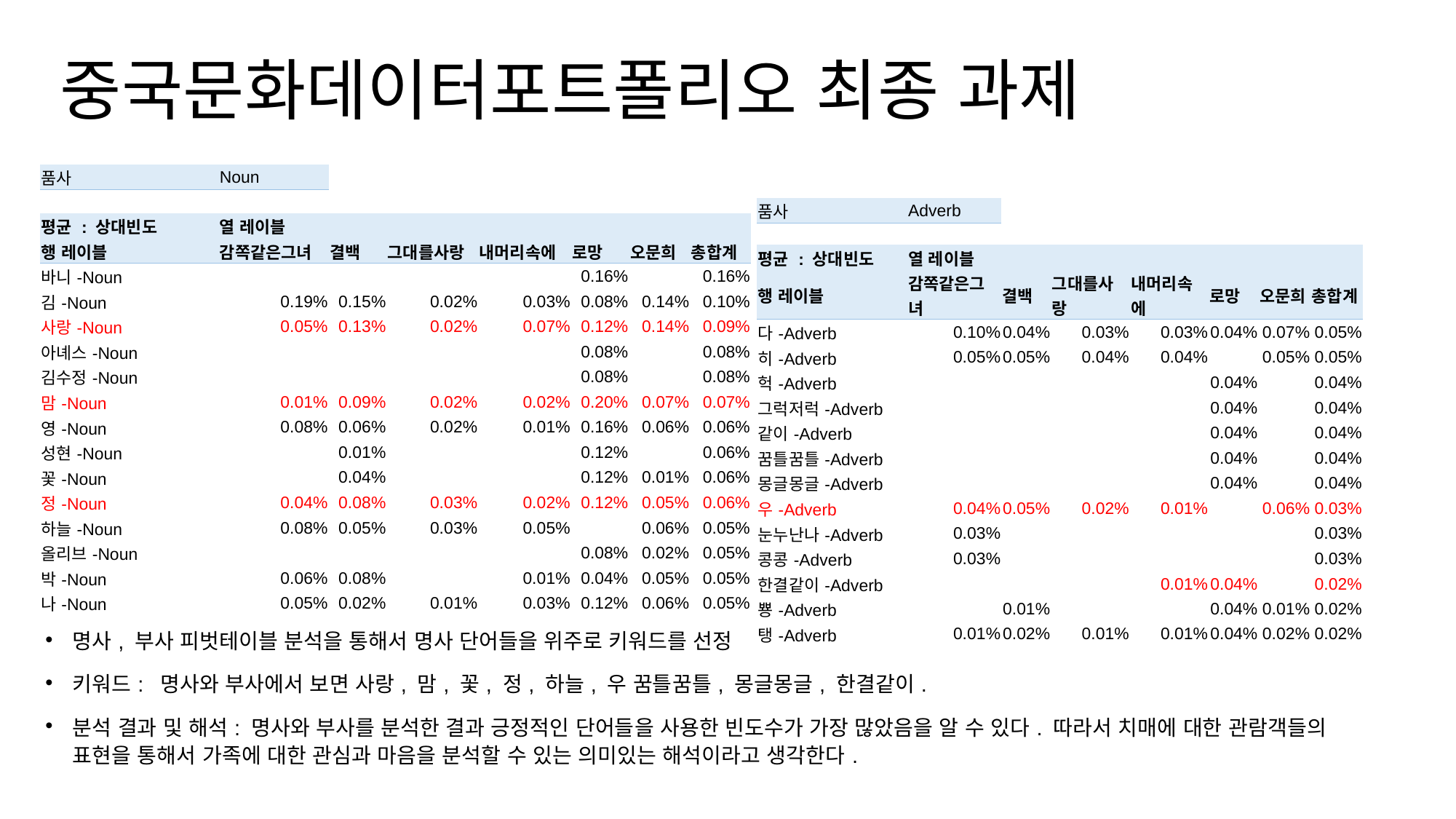

중국문화데이터포트폴리오 최종 과제
| 품사 | Noun |  |  |  |  |  |  |
| --- | --- | --- | --- | --- | --- | --- | --- |
|  |  |  |  |  |  |  |  |
| 평균 : 상대빈도 | 열 레이블 |  |  |  |  |  |  |
| 행 레이블 | 감쪽같은그녀 | 결백 | 그대를사랑 | 내머리속에 | 로망 | 오문희 | 총합계 |
| 바니-Noun |  |  |  |  | 0.16% |  | 0.16% |
| 김-Noun | 0.19% | 0.15% | 0.02% | 0.03% | 0.08% | 0.14% | 0.10% |
| 사랑-Noun | 0.05% | 0.13% | 0.02% | 0.07% | 0.12% | 0.14% | 0.09% |
| 아녜스-Noun |  |  |  |  | 0.08% |  | 0.08% |
| 김수정-Noun |  |  |  |  | 0.08% |  | 0.08% |
| 맘-Noun | 0.01% | 0.09% | 0.02% | 0.02% | 0.20% | 0.07% | 0.07% |
| 영-Noun | 0.08% | 0.06% | 0.02% | 0.01% | 0.16% | 0.06% | 0.06% |
| 성현-Noun |  | 0.01% |  |  | 0.12% |  | 0.06% |
| 꽃-Noun |  | 0.04% |  |  | 0.12% | 0.01% | 0.06% |
| 정-Noun | 0.04% | 0.08% | 0.03% | 0.02% | 0.12% | 0.05% | 0.06% |
| 하늘-Noun | 0.08% | 0.05% | 0.03% | 0.05% |  | 0.06% | 0.05% |
| 올리브-Noun |  |  |  |  | 0.08% | 0.02% | 0.05% |
| 박-Noun | 0.06% | 0.08% |  | 0.01% | 0.04% | 0.05% | 0.05% |
| 나-Noun | 0.05% | 0.02% | 0.01% | 0.03% | 0.12% | 0.06% | 0.05% |
|  |  |  |  |  |  |  |  |
| --- | --- | --- | --- | --- | --- | --- | --- |
| 품사 | Adverb |  |  |  |  |  |  |
|  |  |  |  |  |  |  |  |
| 평균 : 상대빈도 | 열 레이블 |  |  |  |  |  |  |
| 행 레이블 | 감쪽같은그녀 | 결백 | 그대를사랑 | 내머리속에 | 로망 | 오문희 | 총합계 |
| 다-Adverb | 0.10% | 0.04% | 0.03% | 0.03% | 0.04% | 0.07% | 0.05% |
| 히-Adverb | 0.05% | 0.05% | 0.04% | 0.04% |  | 0.05% | 0.05% |
| 헉-Adverb |  |  |  |  | 0.04% |  | 0.04% |
| 그럭저럭-Adverb |  |  |  |  | 0.04% |  | 0.04% |
| 같이-Adverb |  |  |  |  | 0.04% |  | 0.04% |
| 꿈틀꿈틀-Adverb |  |  |  |  | 0.04% |  | 0.04% |
| 몽글몽글-Adverb |  |  |  |  | 0.04% |  | 0.04% |
| 우-Adverb | 0.04% | 0.05% | 0.02% | 0.01% |  | 0.06% | 0.03% |
| 눈누난나-Adverb | 0.03% |  |  |  |  |  | 0.03% |
| 콩콩-Adverb | 0.03% |  |  |  |  |  | 0.03% |
| 한결같이-Adverb |  |  |  | 0.01% | 0.04% |  | 0.02% |
| 뿅-Adverb |  | 0.01% |  |  | 0.04% | 0.01% | 0.02% |
| 탱-Adverb | 0.01% | 0.02% | 0.01% | 0.01% | 0.04% | 0.02% | 0.02% |
명사, 부사 피벗테이블 분석을 통해서 명사 단어들을 위주로 키워드를 선정
키워드:  명사와 부사에서 보면 사랑, 맘, 꽃, 정, 하늘, 우 꿈틀꿈틀, 몽글몽글, 한결같이.
분석 결과 및 해석: 명사와 부사를 분석한 결과 긍정적인 단어들을 사용한 빈도수가 가장 많았음을 알 수 있다. 따라서 치매에 대한 관람객들의 표현을 통해서 가족에 대한 관심과 마음을 분석할 수 있는 의미있는 해석이라고 생각한다.